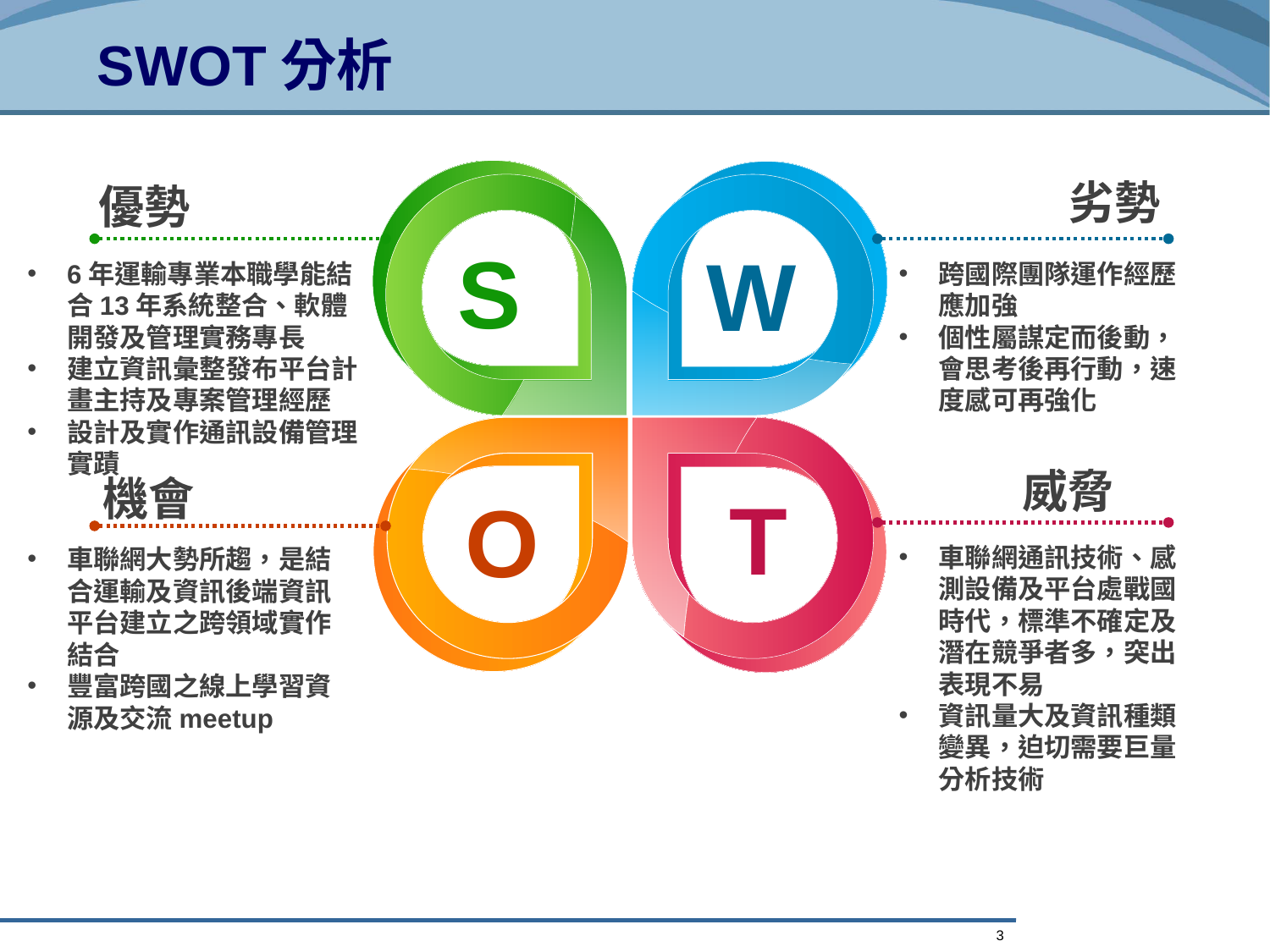

# SWOT分析

劣勢
優勢
S
W
6年運輸專業本職學能結合13年系統整合、軟體開發及管理實務專長
建立資訊彙整發布平台計畫主持及專案管理經歷
設計及實作通訊設備管理實蹟
跨國際團隊運作經歷應加強
個性屬謀定而後動，會思考後再行動，速度感可再強化

威脅
機會
T
O
車聯網通訊技術、感測設備及平台處戰國時代，標準不確定及潛在競爭者多，突出表現不易
資訊量大及資訊種類變異，迫切需要巨量分析技術

車聯網大勢所趨，是結合運輸及資訊後端資訊平台建立之跨領域實作結合
豐富跨國之線上學習資源及交流meetup
3